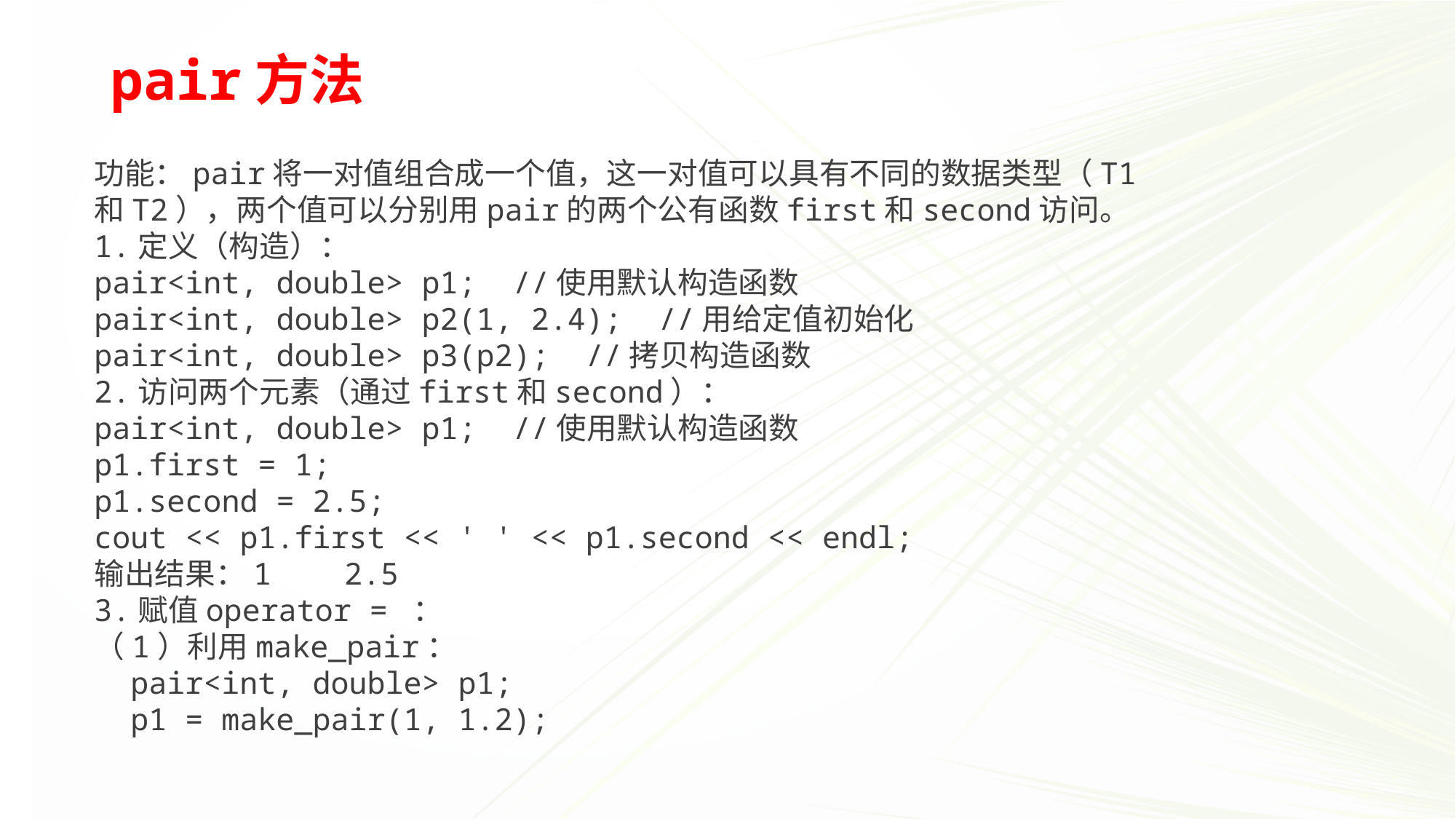

pair方法
功能：pair将一对值组合成一个值，这一对值可以具有不同的数据类型（T1和T2），两个值可以分别用pair的两个公有函数first和second访问。
1.定义（构造）：
pair<int, double> p1;  //使用默认构造函数
pair<int, double> p2(1, 2.4);  //用给定值初始化
pair<int, double> p3(p2);  //拷贝构造函数
2.访问两个元素（通过first和second）：
pair<int, double> p1;  //使用默认构造函数
p1.first = 1;
p1.second = 2.5;
cout << p1.first << ' ' << p1.second << endl;
输出结果：1    2.5
3.赋值operator = ：
（1）利用make_pair：
  pair<int, double> p1;
  p1 = make_pair(1, 1.2);